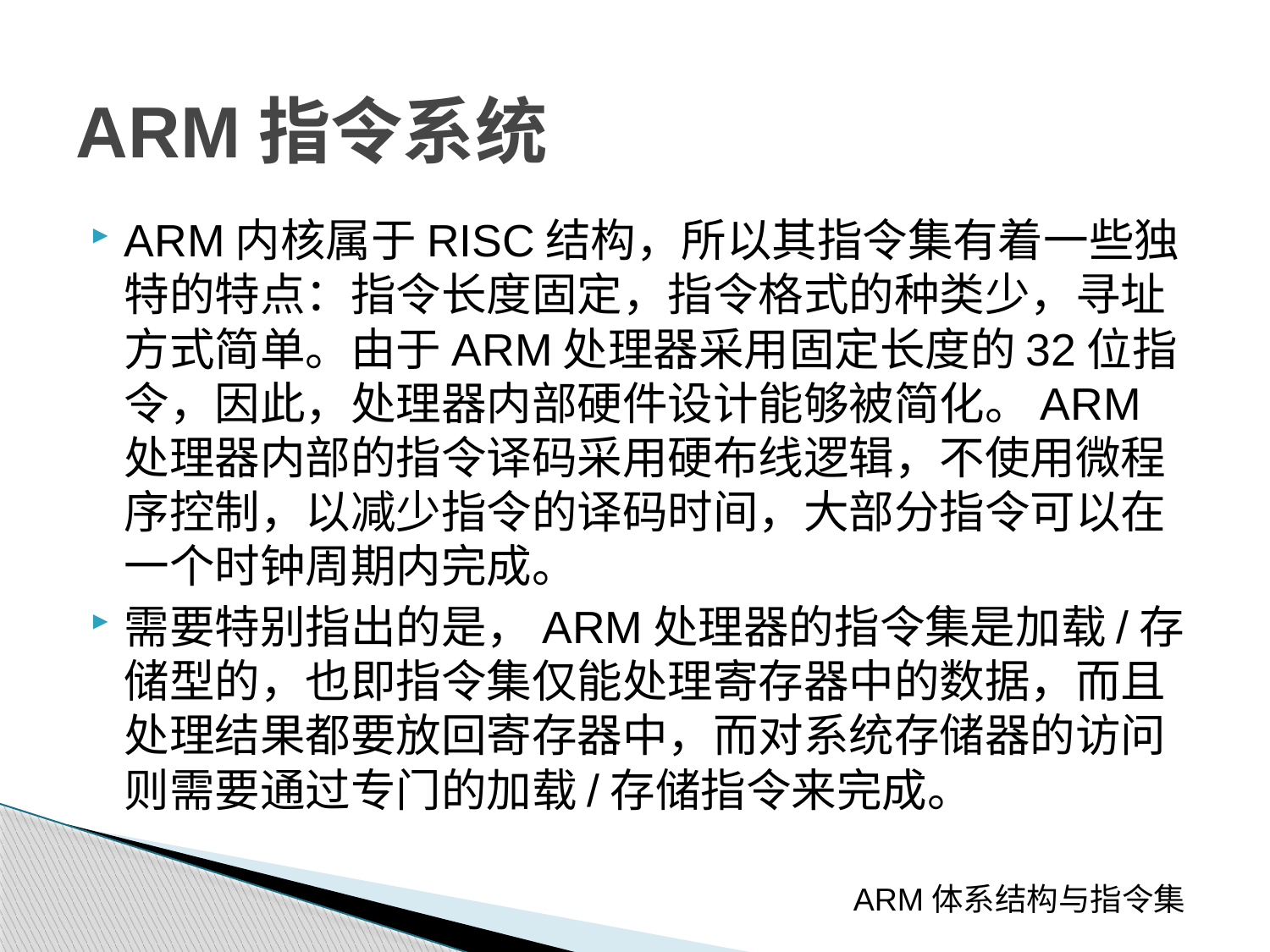

# ARM指令系统
ARM内核属于RISC结构，所以其指令集有着一些独特的特点：指令长度固定，指令格式的种类少，寻址方式简单。由于ARM处理器采用固定长度的32位指令，因此，处理器内部硬件设计能够被简化。ARM处理器内部的指令译码采用硬布线逻辑，不使用微程序控制，以减少指令的译码时间，大部分指令可以在一个时钟周期内完成。
需要特别指出的是，ARM处理器的指令集是加载/存储型的，也即指令集仅能处理寄存器中的数据，而且处理结果都要放回寄存器中，而对系统存储器的访问则需要通过专门的加载/存储指令来完成。

            ARM体系结构与指令集